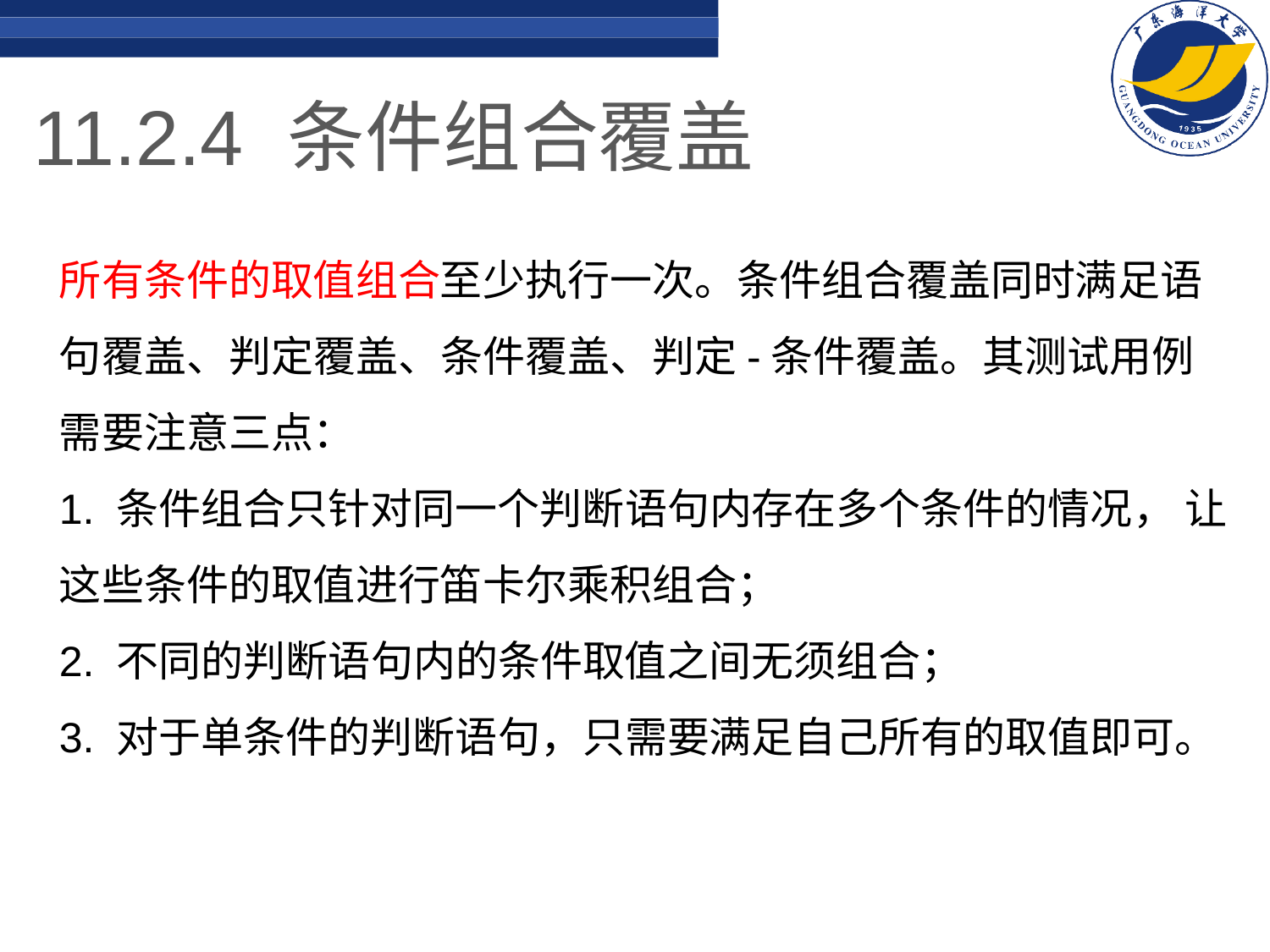

11.2.4	条件组合覆盖
所有条件的取值组合至少执行一次。条件组合覆盖同时满足语句覆盖、判定覆盖、条件覆盖、判定-条件覆盖。其测试用例需要注意三点：
1. 条件组合只针对同一个判断语句内存在多个条件的情况， 让这些条件的取值进行笛卡尔乘积组合；
2. 不同的判断语句内的条件取值之间无须组合；
3. 对于单条件的判断语句，只需要满足自己所有的取值即可。
18